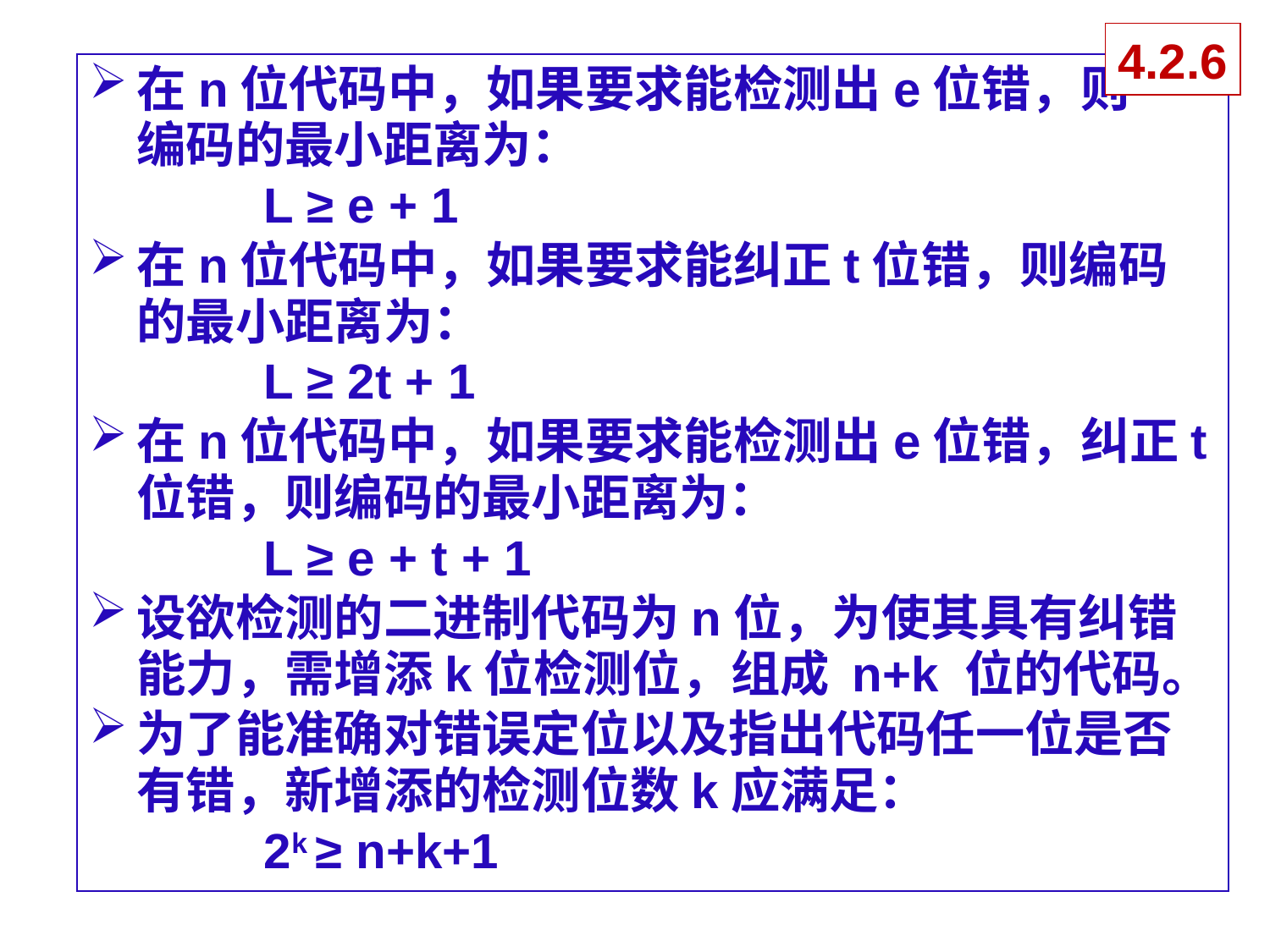

4.2.6
在n位代码中，如果要求能检测出e位错，则       编码的最小距离为：
		L ≥ e + 1
在n位代码中，如果要求能纠正t位错，则编码的最小距离为：
		L ≥ 2t + 1
在n位代码中，如果要求能检测出e位错，纠正t位错，则编码的最小距离为：
		L ≥ e + t + 1
设欲检测的二进制代码为n位，为使其具有纠错能力，需增添k位检测位，组成 n+k 位的代码。
为了能准确对错误定位以及指出代码任一位是否有错，新增添的检测位数k应满足：
		2k ≥ n+k+1